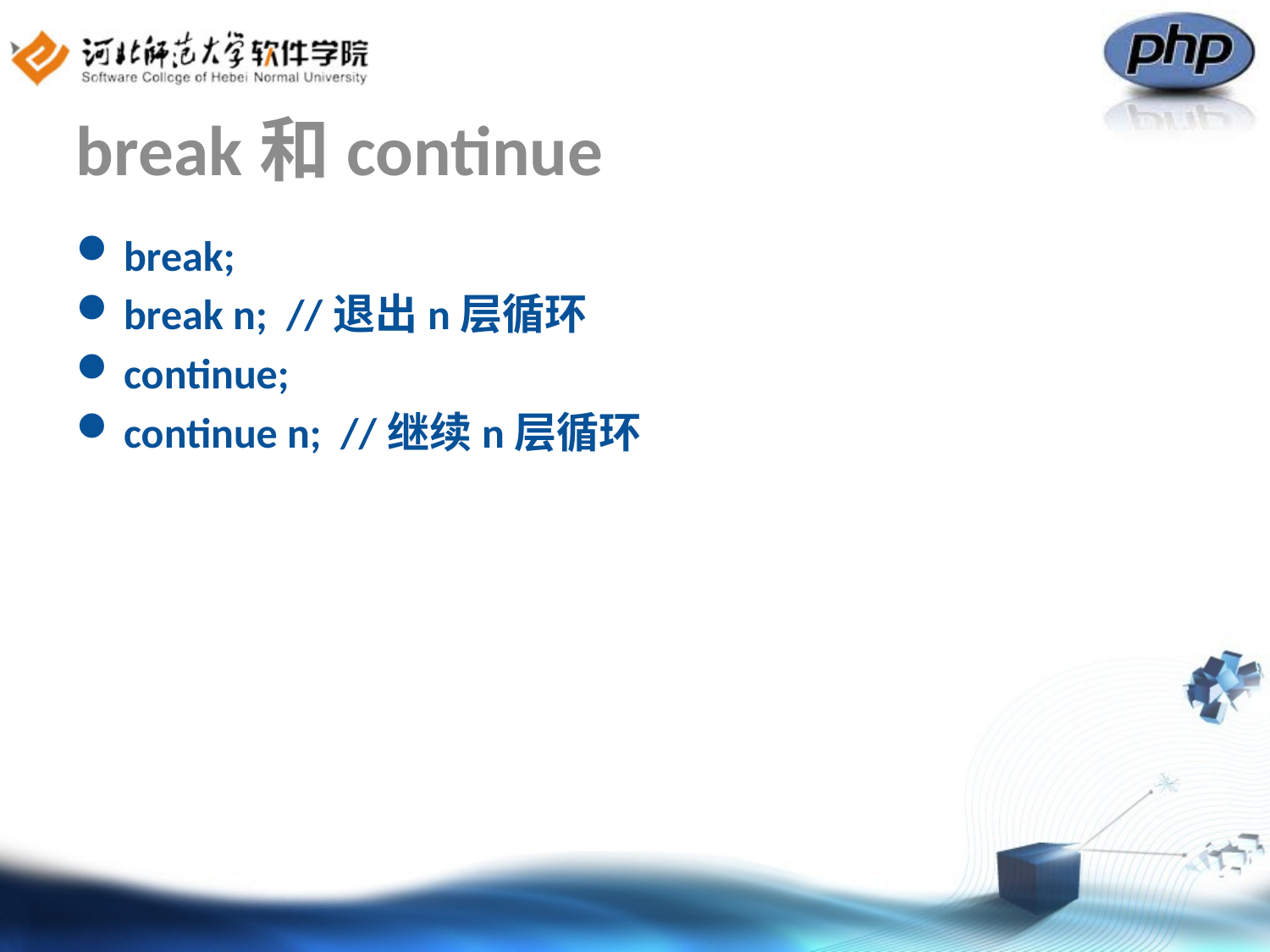

# break和continue
break;
break n;  //退出n层循环
continue;
continue n;  //继续n层循环